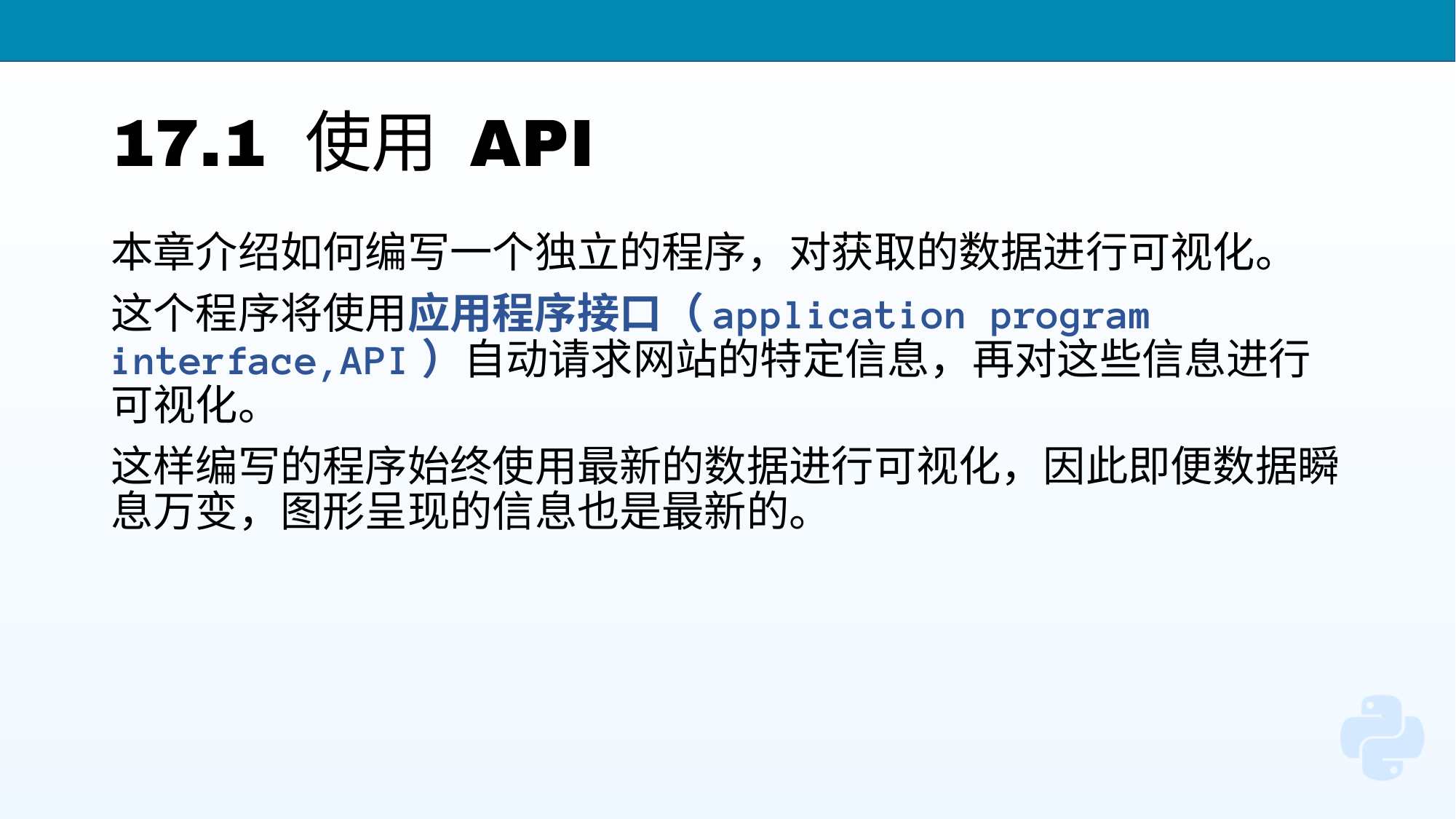

# 17.1 使用 API
本章介绍如何编写一个独立的程序，对获取的数据进行可视化。
这个程序将使用应用程序接口（application program interface,API）自动请求网站的特定信息，再对这些信息进行可视化。
这样编写的程序始终使用最新的数据进行可视化，因此即便数据瞬息万变，图形呈现的信息也是最新的。